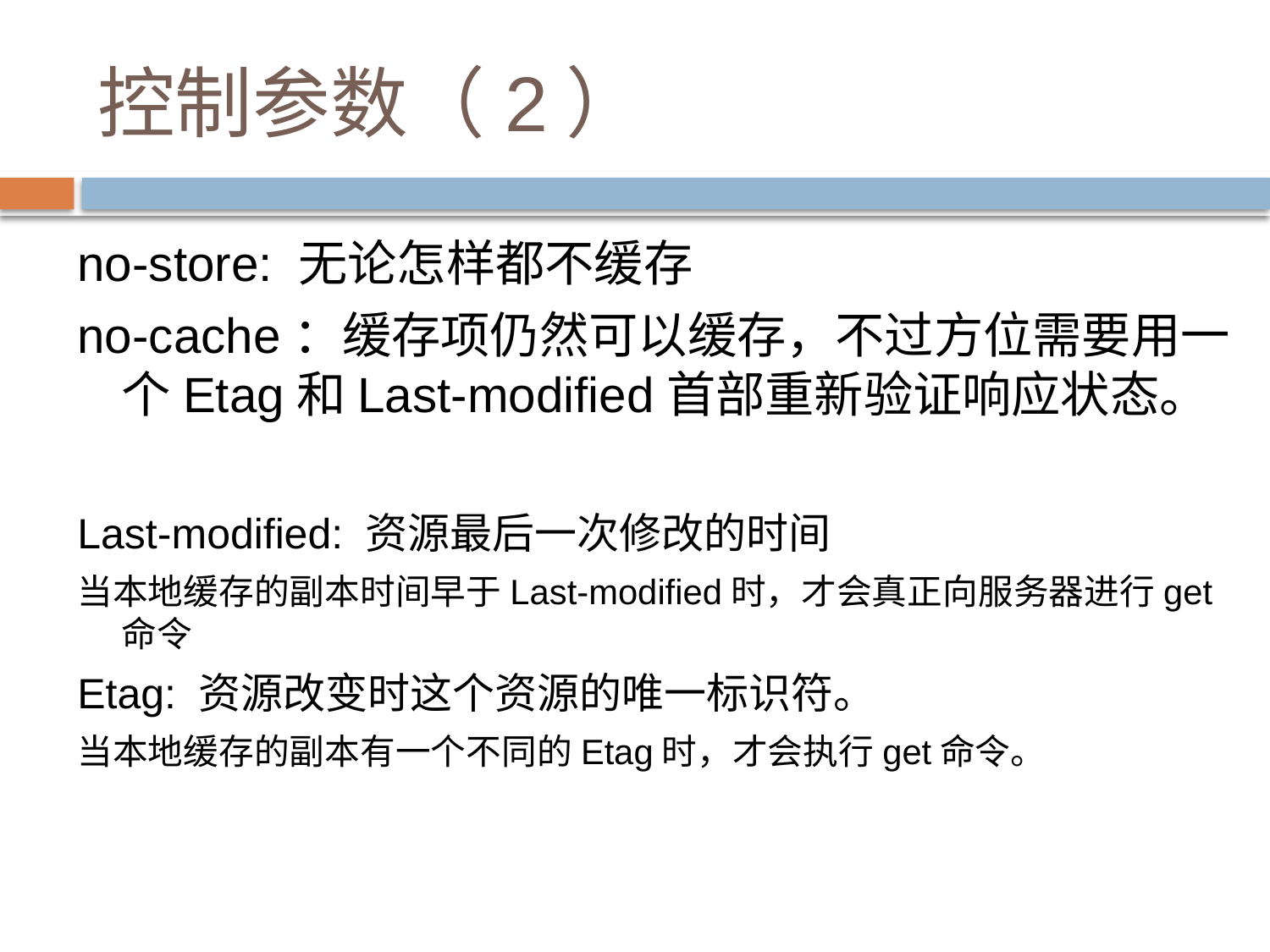

# 控制参数（2）
no-store: 无论怎样都不缓存
no-cache：缓存项仍然可以缓存，不过方位需要用一个Etag和Last-modified首部重新验证响应状态。

Last-modified: 资源最后一次修改的时间
当本地缓存的副本时间早于Last-modified时，才会真正向服务器进行get命令
Etag: 资源改变时这个资源的唯一标识符。
当本地缓存的副本有一个不同的Etag时，才会执行get命令。